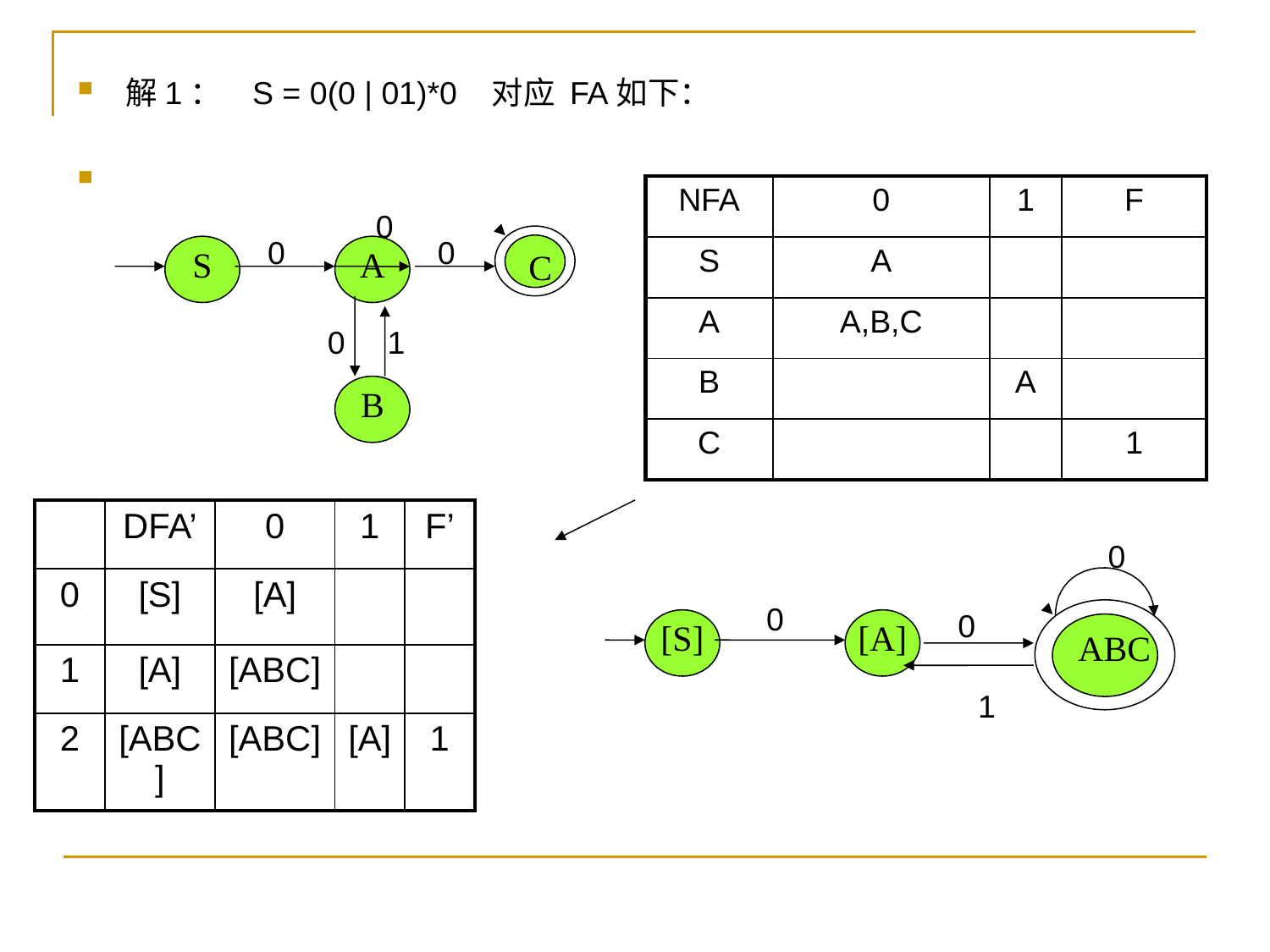

解1：	S = 0(0 | 01)*0   对应 FA如下：

| NFA | 0 | 1 | F |
| --- | --- | --- | --- |
| S | A |  |  |
| A | A,B,C |  |  |
| B |  | A |  |
| C |  |  | 1 |
0
0
0

C

S

A

0
1

B

|  | DFA’ | 0 | 1 | F’ |
| --- | --- | --- | --- | --- |
| 0 | [S] | [A] |  |  |
| 1 | [A] | [ABC] |  |  |
| 2 | [ABC] | [ABC] | [A] | 1 |

0
0
0

ABC

[S]

[A]

1